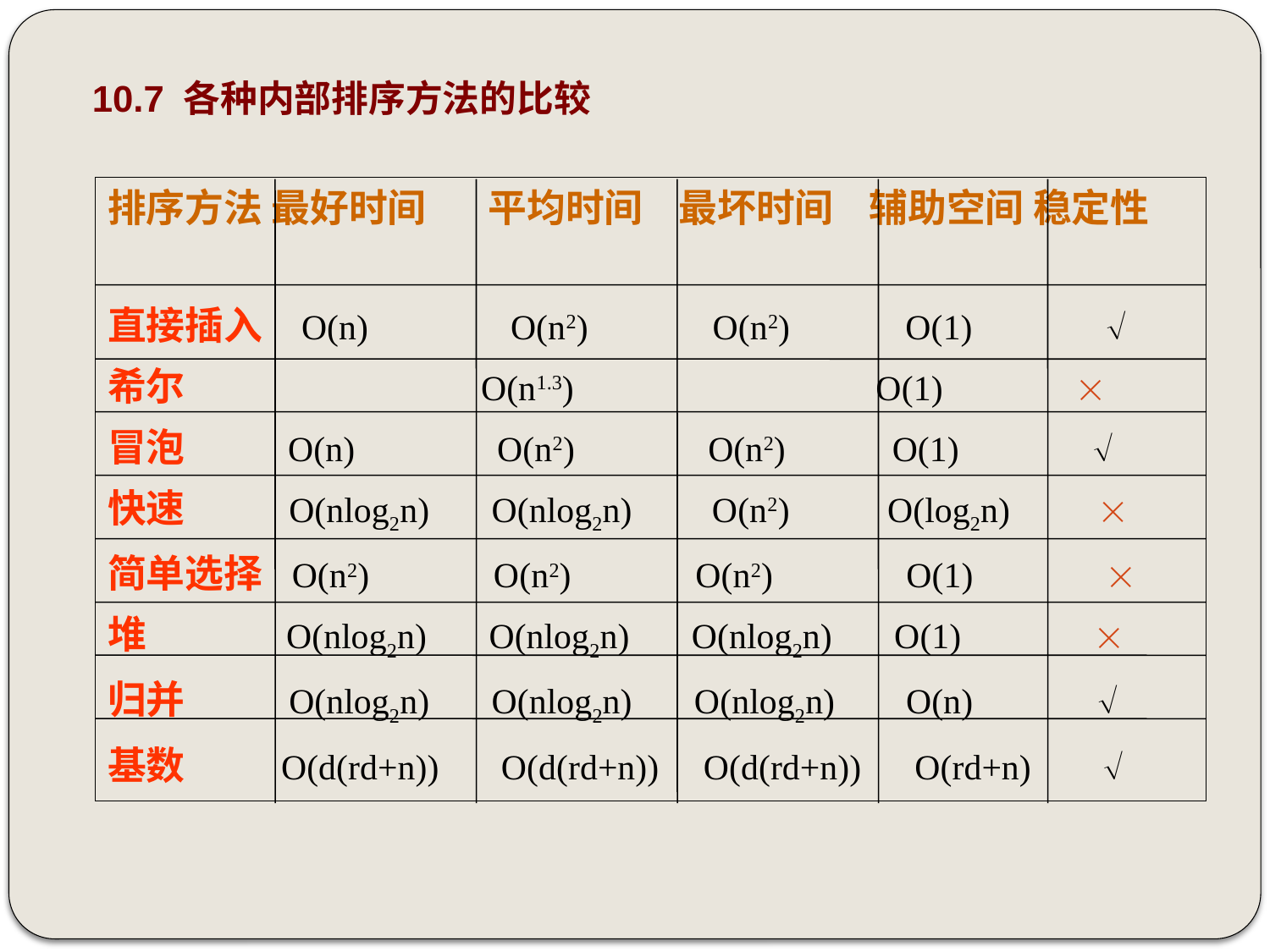

# 10.7 各种内部排序方法的比较
排序方法 最好时间       平均时间    最坏时间    辅助空间 稳定性

直接插入   O(n)                O(n2)              O(n2)             O(1)               √
希尔                              O(n1.3)                                  O(1)               ×
冒泡          O(n)                O(n2)               O(n2)            O(1)               √
快速          O(nlog2n)       O(nlog2n)         O(n2)           O(log2n)          ×
简单选择  O(n2)              O(n2)              O(n2)               O(1)               ×
堆              O(nlog2n)       O(nlog2n)       O(nlog2n)       O(1)               ×
归并          O(nlog2n)       O(nlog2n)       O(nlog2n)        O(n)              √
基数         O(d(rd+n))       O(d(rd+n))     O(d(rd+n))      O(rd+n)        √